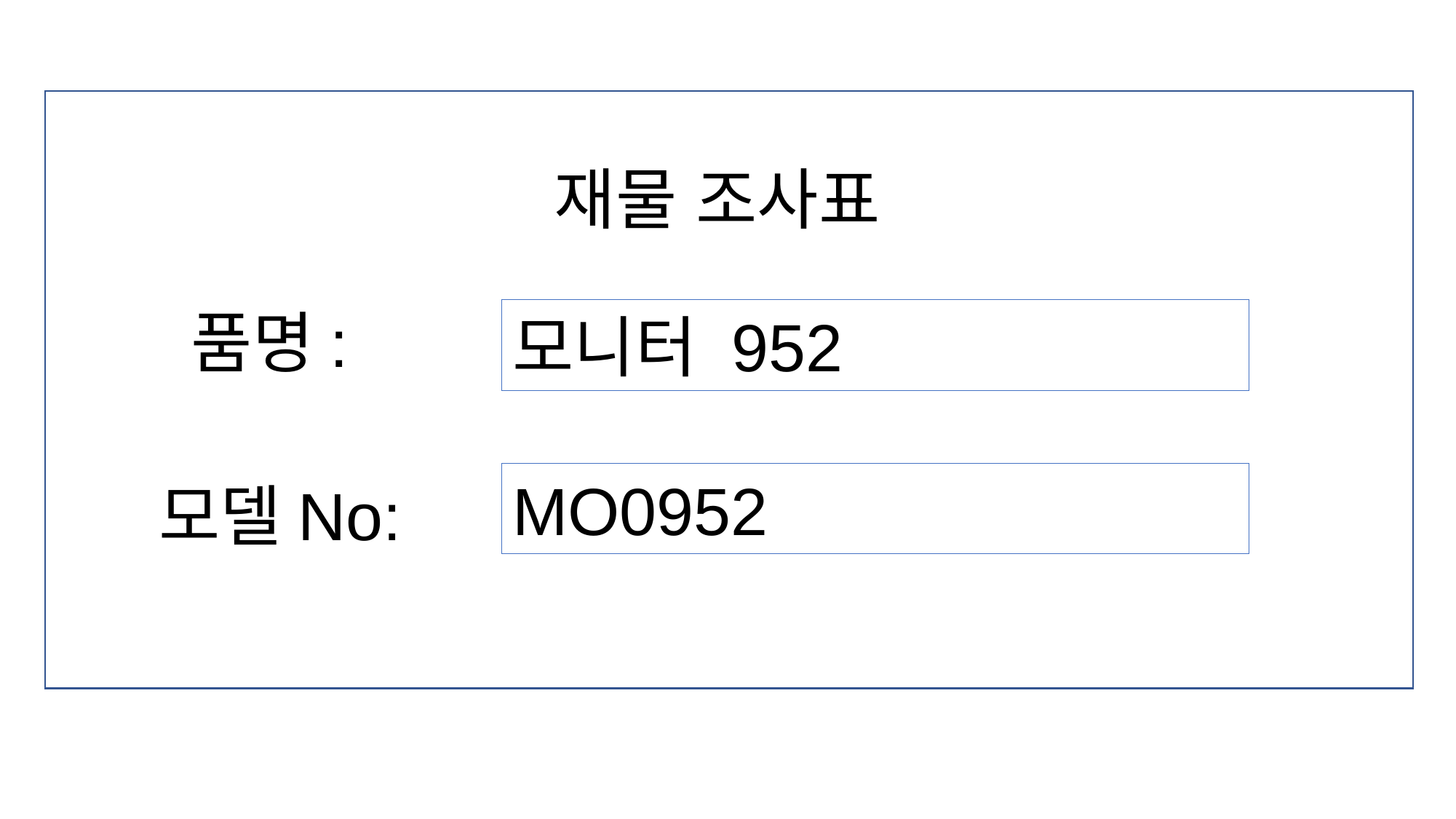

재물 조사표
품명:
모니터 952
MO0952
모델No: